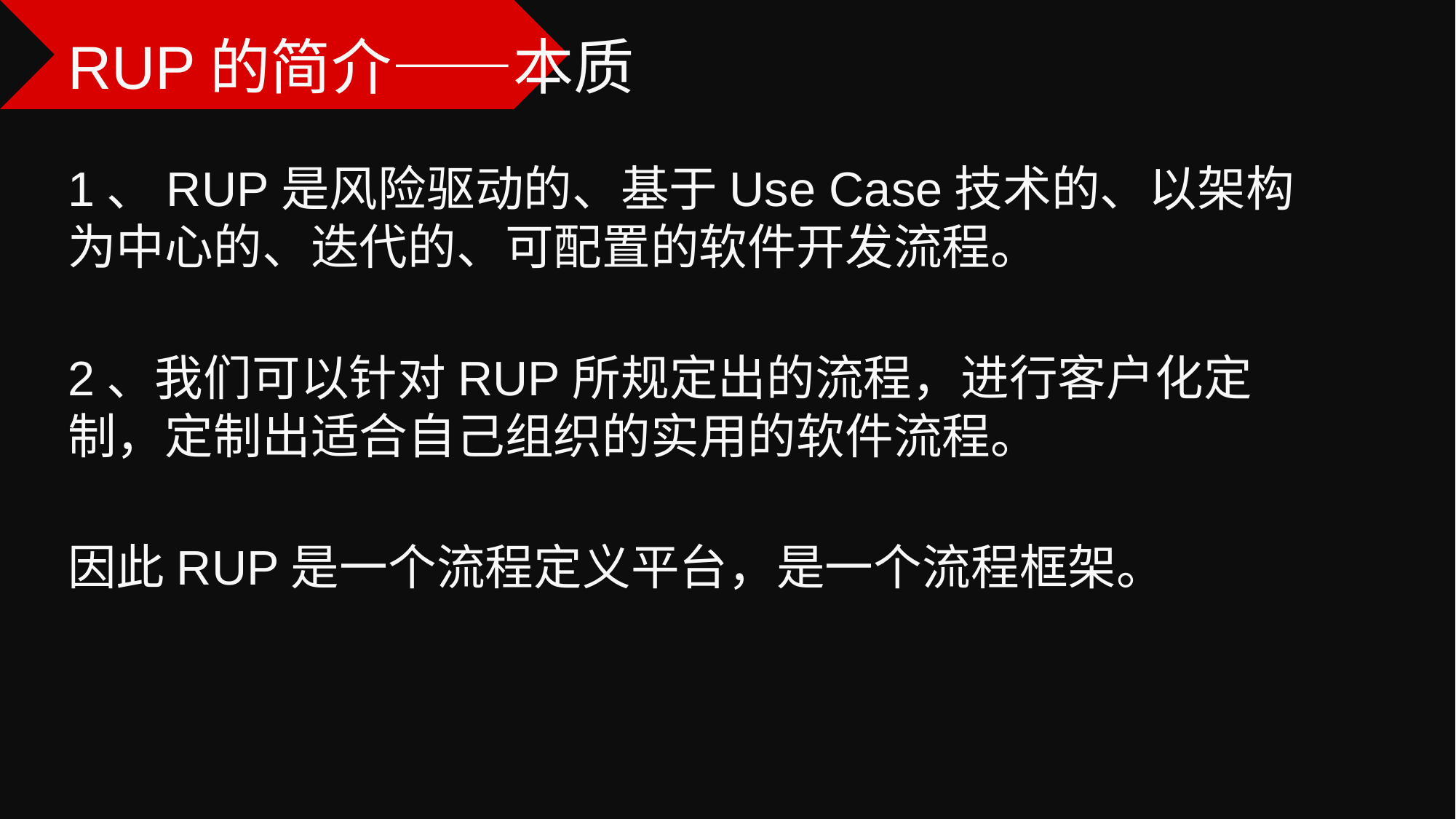

RUP的简介——本质
1、RUP是风险驱动的、基于Use Case技术的、以架构为中心的、迭代的、可配置的软件开发流程。

2、我们可以针对RUP所规定出的流程，进行客户化定制，定制出适合自己组织的实用的软件流程。

因此RUP是一个流程定义平台，是一个流程框架。